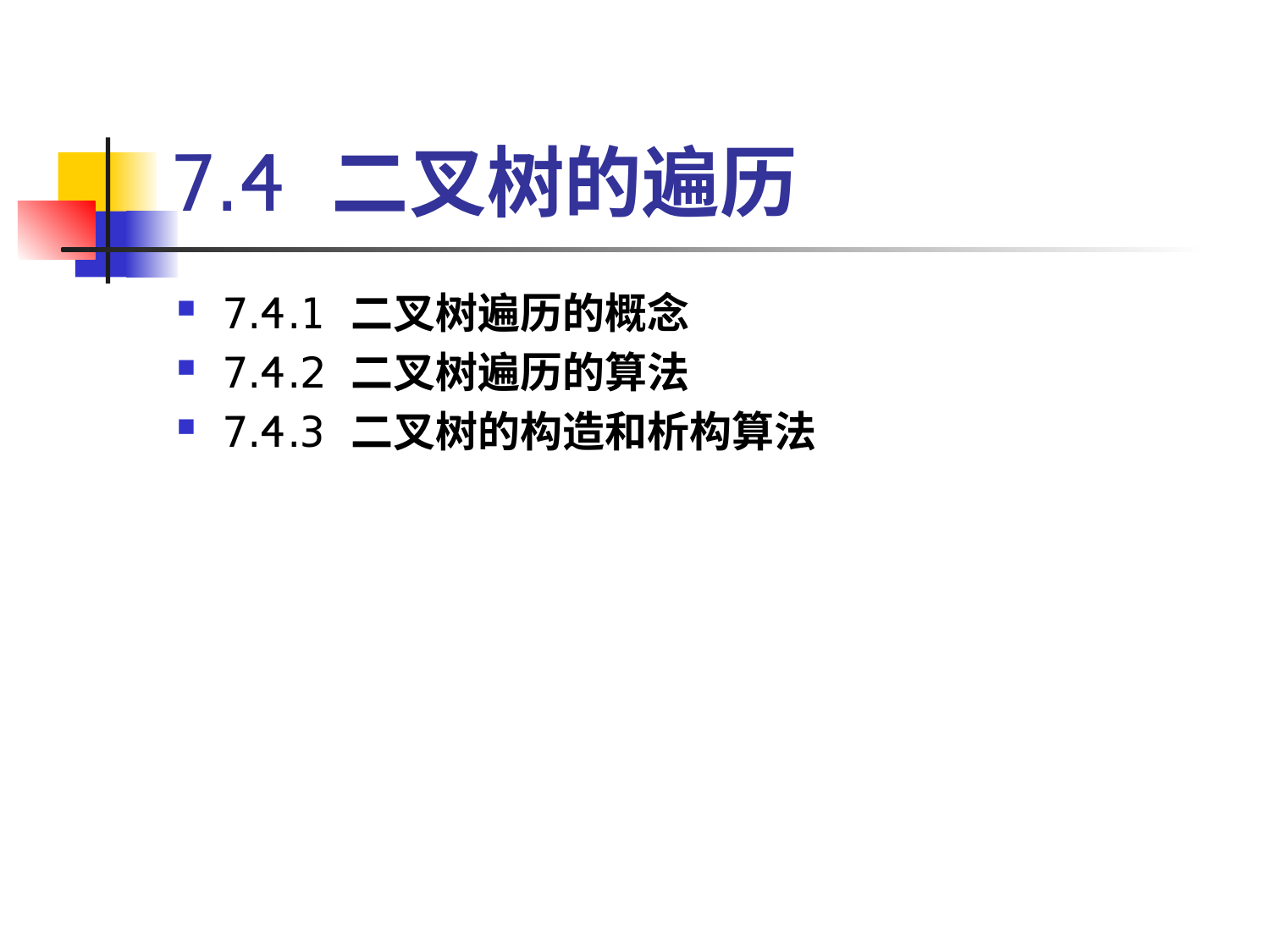

# 7.4 二叉树的遍历
7.4.1 二叉树遍历的概念
7.4.2 二叉树遍历的算法
7.4.3 二叉树的构造和析构算法